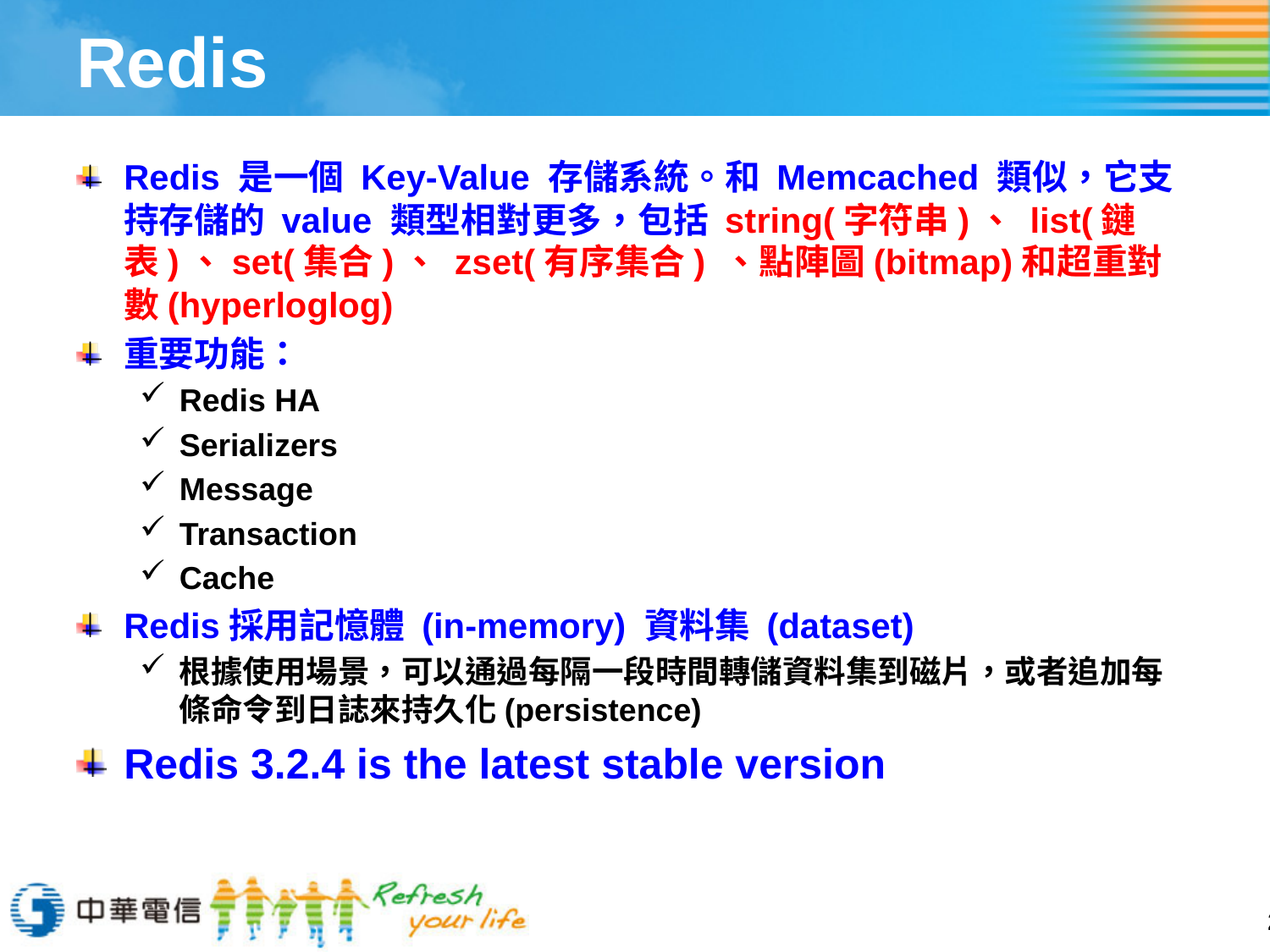

# Redis
Redis 是一個 Key-Value 存儲系統。和 Memcached 類似，它支持存儲的 value 類型相對更多，包括 string(字符串)、 list(鏈表)、set(集合)、 zset(有序集合) 、點陣圖(bitmap)和超重對數(hyperloglog)
重要功能：
Redis HA
Serializers
Message
Transaction
Cache
Redis採用記憶體 (in-memory) 資料集 (dataset)
根據使用場景，可以通過每隔一段時間轉儲資料集到磁片，或者追加每條命令到日誌來持久化(persistence)
Redis 3.2.4 is the latest stable version